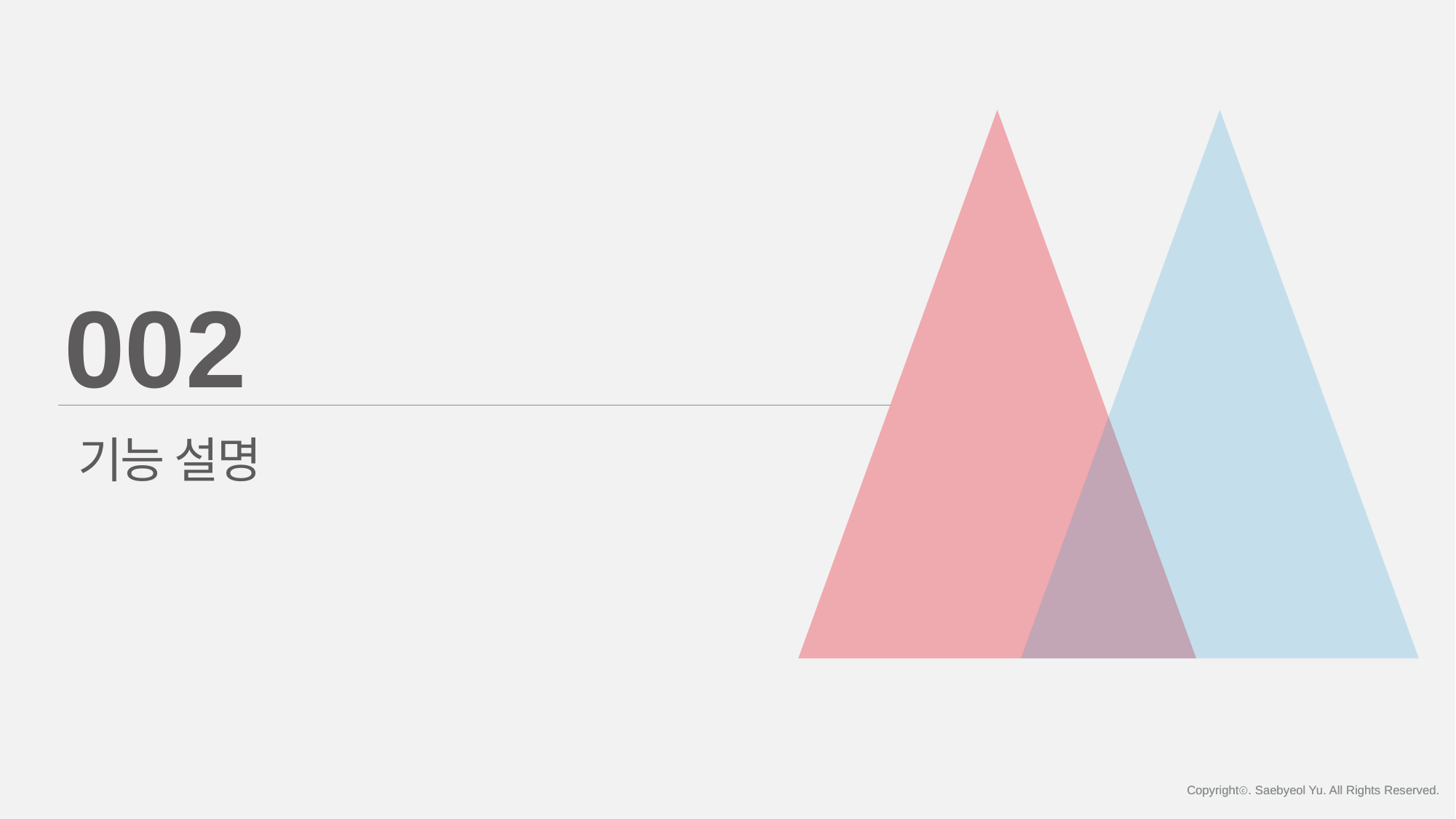

002

기능 설명
Copyrightⓒ. Saebyeol Yu. All Rights Reserved.